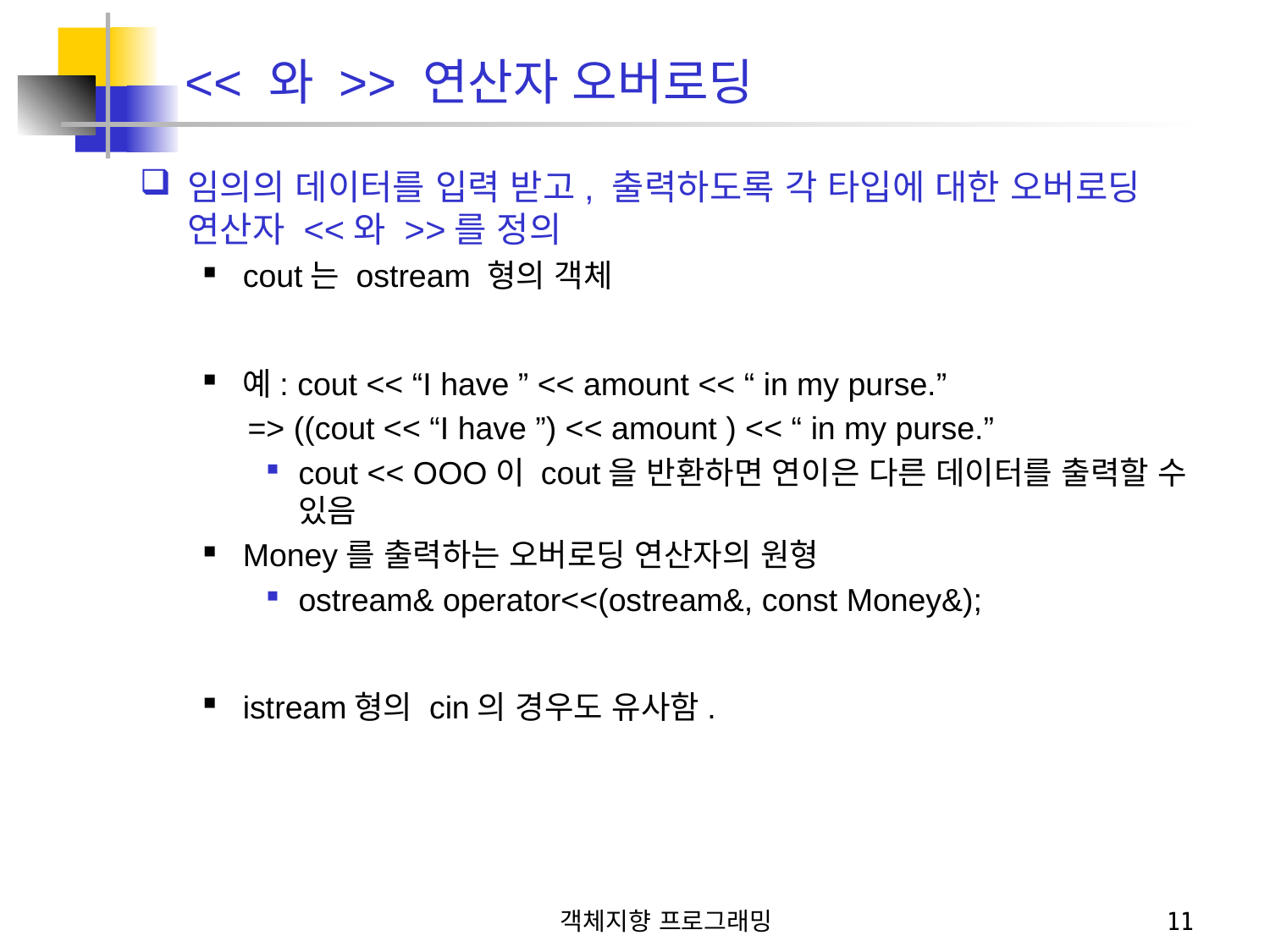

<< 와 >> 연산자 오버로딩
임의의 데이터를 입력 받고, 출력하도록 각 타입에 대한 오버로딩 연산자 <<와 >>를 정의
cout는 ostream 형의 객체

예: cout << “I have ” << amount << “ in my purse.”
     => ((cout << “I have ”) << amount ) << “ in my purse.”
cout << OOO이 cout을 반환하면 연이은 다른 데이터를 출력할 수 있음
Money를 출력하는 오버로딩 연산자의 원형
ostream& operator<<(ostream&, const Money&);

istream형의 cin의 경우도 유사함.
객체지향 프로그래밍
11